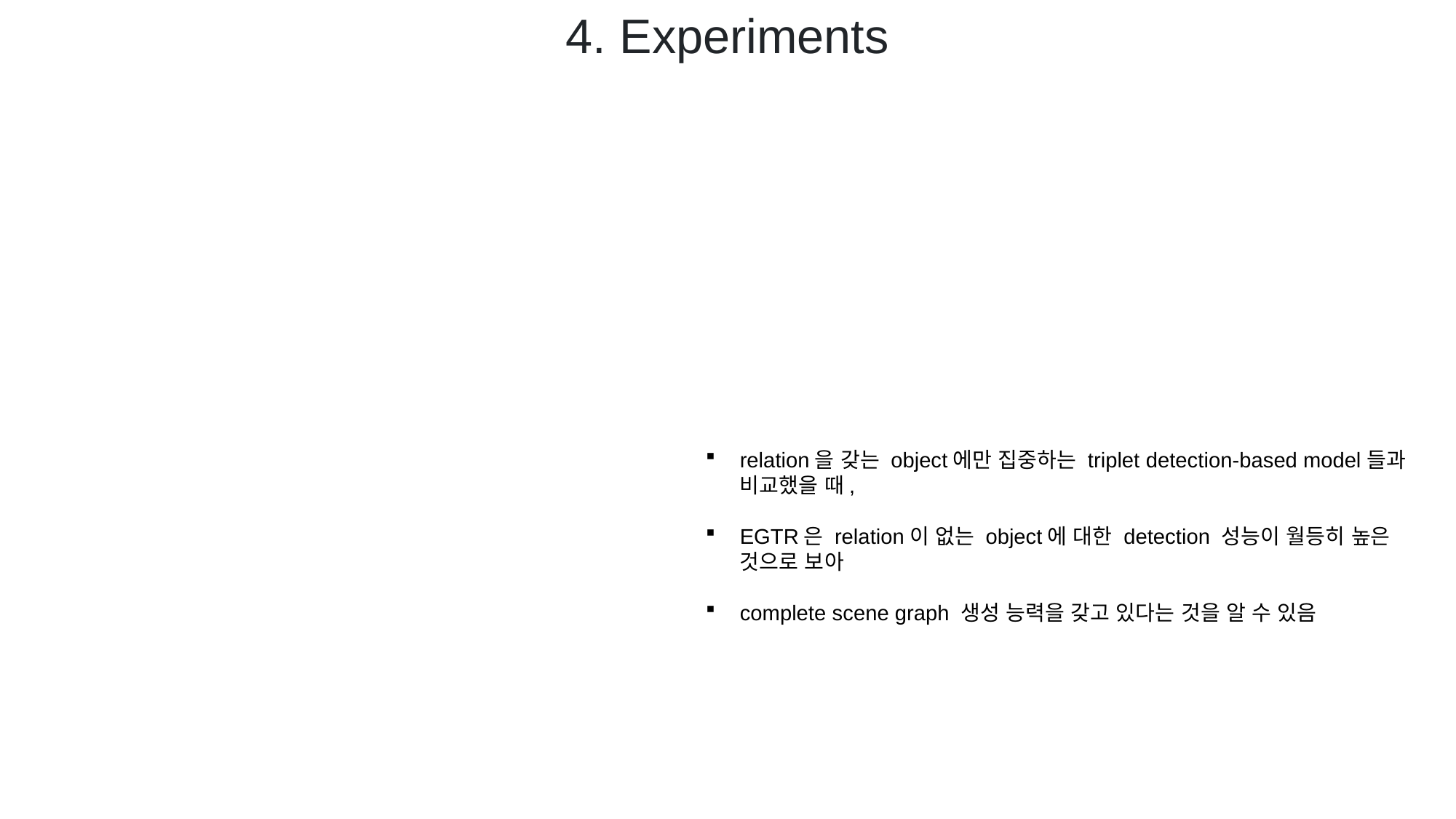

4. Experiments

relation을 갖는 object에만 집중하는 triplet detection-based model들과 비교했을 때,

EGTR은 relation이 없는 object에 대한 detection 성능이 월등히 높은 것으로 보아

complete scene graph 생성 능력을 갖고 있다는 것을 알 수 있음